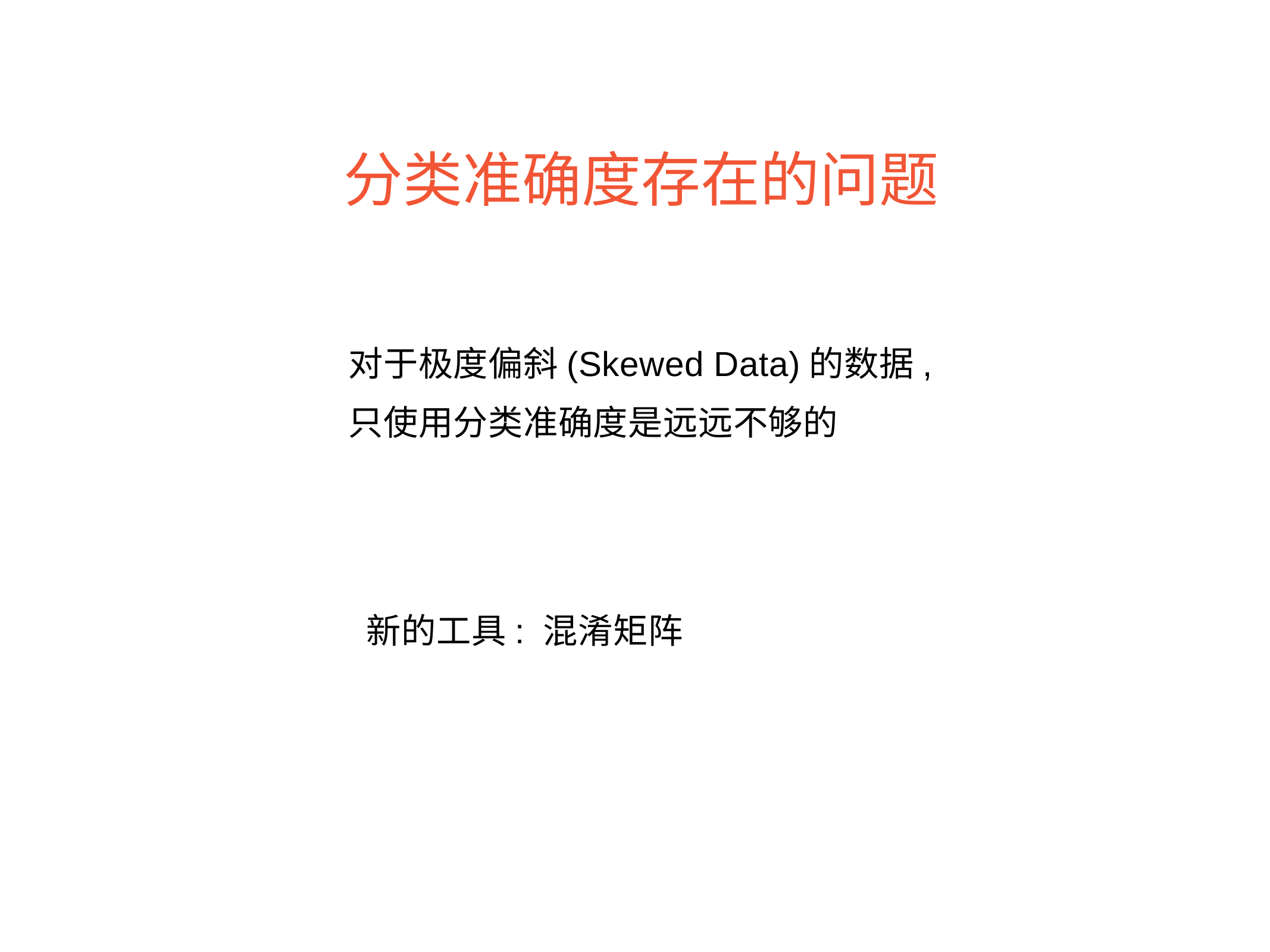

分类准确度存在的问题
对于极度偏斜(Skewed Data)的数据,
只使用分类准确度是远远不够的
新的工具: 混淆矩阵